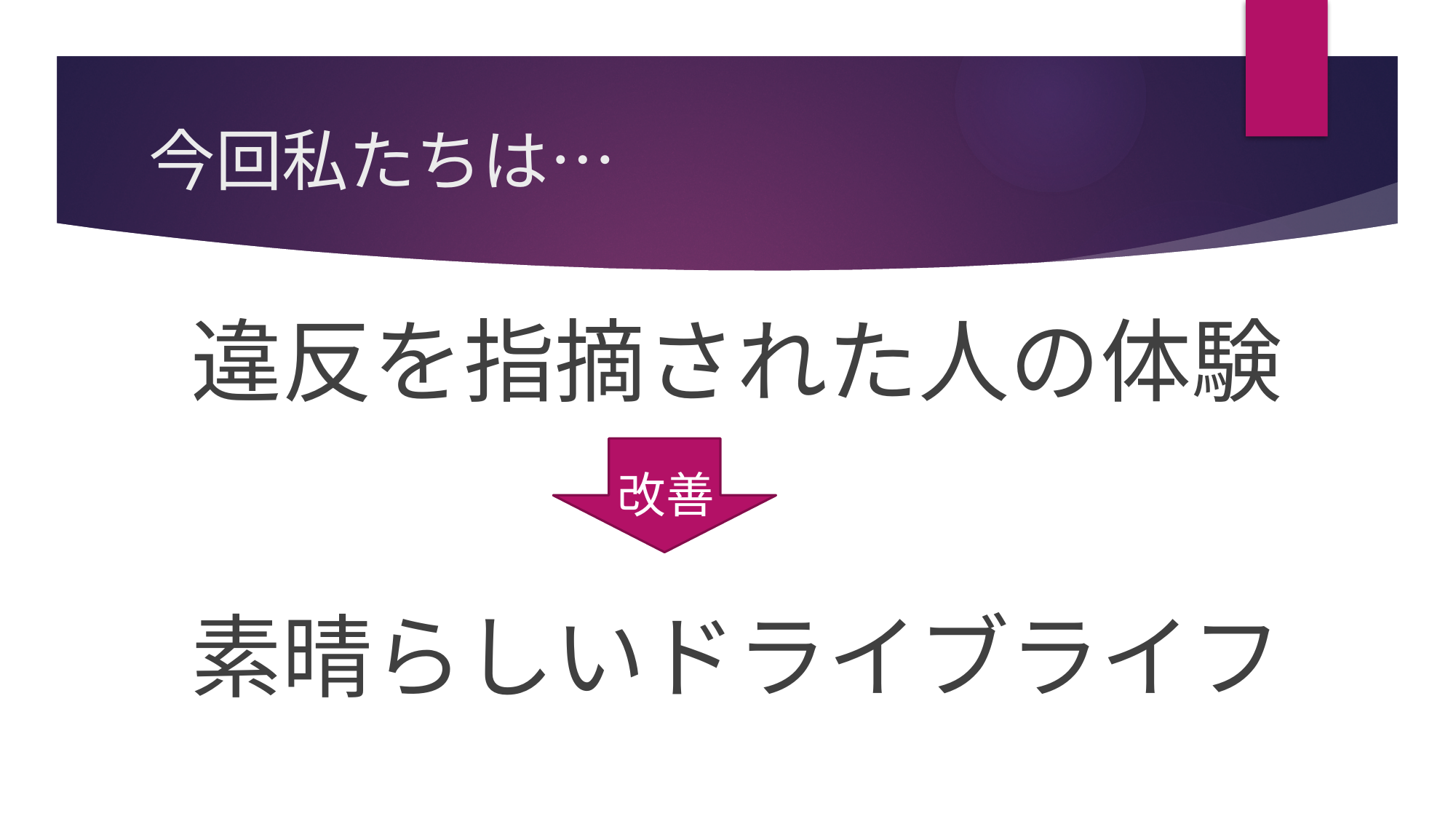

# 今回私たちは…
違反を指摘された人の体験

改善
素晴らしいドライブライフ